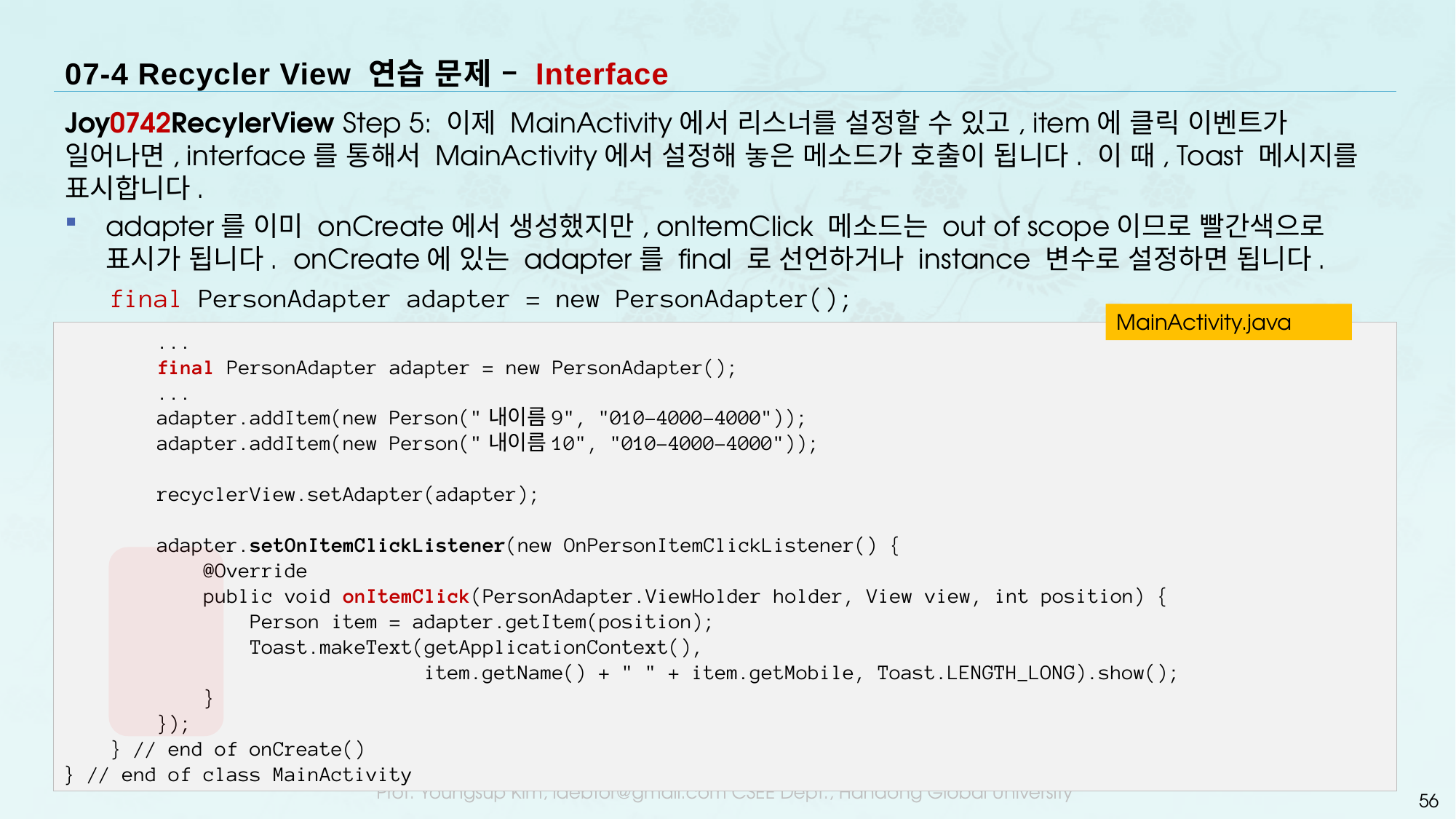

# 07-4 Recycler View 연습 문제 – Interface
Joy0742RecylerView Step 5: 이제 MainActivity에서 리스너를 설정할 수 있고, item에 클릭 이벤트가 일어나면, interface를 통해서 MainActivity에서 설정해 놓은 메소드가 호출이 됩니다. 이 때, Toast 메시지를 표시합니다.
adapter를 이미 onCreate에서 생성했지만, onItemClick 메소드는 out of scope이므로 빨간색으로 표시가 됩니다.  onCreate에 있는 adapter를 final 로 선언하거나 instance 변수로 설정하면 됩니다.
   final PersonAdapter adapter = new PersonAdapter();

MainActivity.java
        ...
        final PersonAdapter adapter = new PersonAdapter();
        ...
        adapter.addItem(new Person("내이름9", "010-4000-4000"));
        adapter.addItem(new Person("내이름10", "010-4000-4000"));

        recyclerView.setAdapter(adapter);

        adapter.setOnItemClickListener(new OnPersonItemClickListener() {
            @Override
            public void onItemClick(PersonAdapter.ViewHolder holder, View view, int position) {
                Person item = adapter.getItem(position);
                Toast.makeText(getApplicationContext(),
                               item.getName() + " " + item.getMobile, Toast.LENGTH_LONG).show();
            }
        });
    } // end of onCreate()
} // end of class MainActivity

56